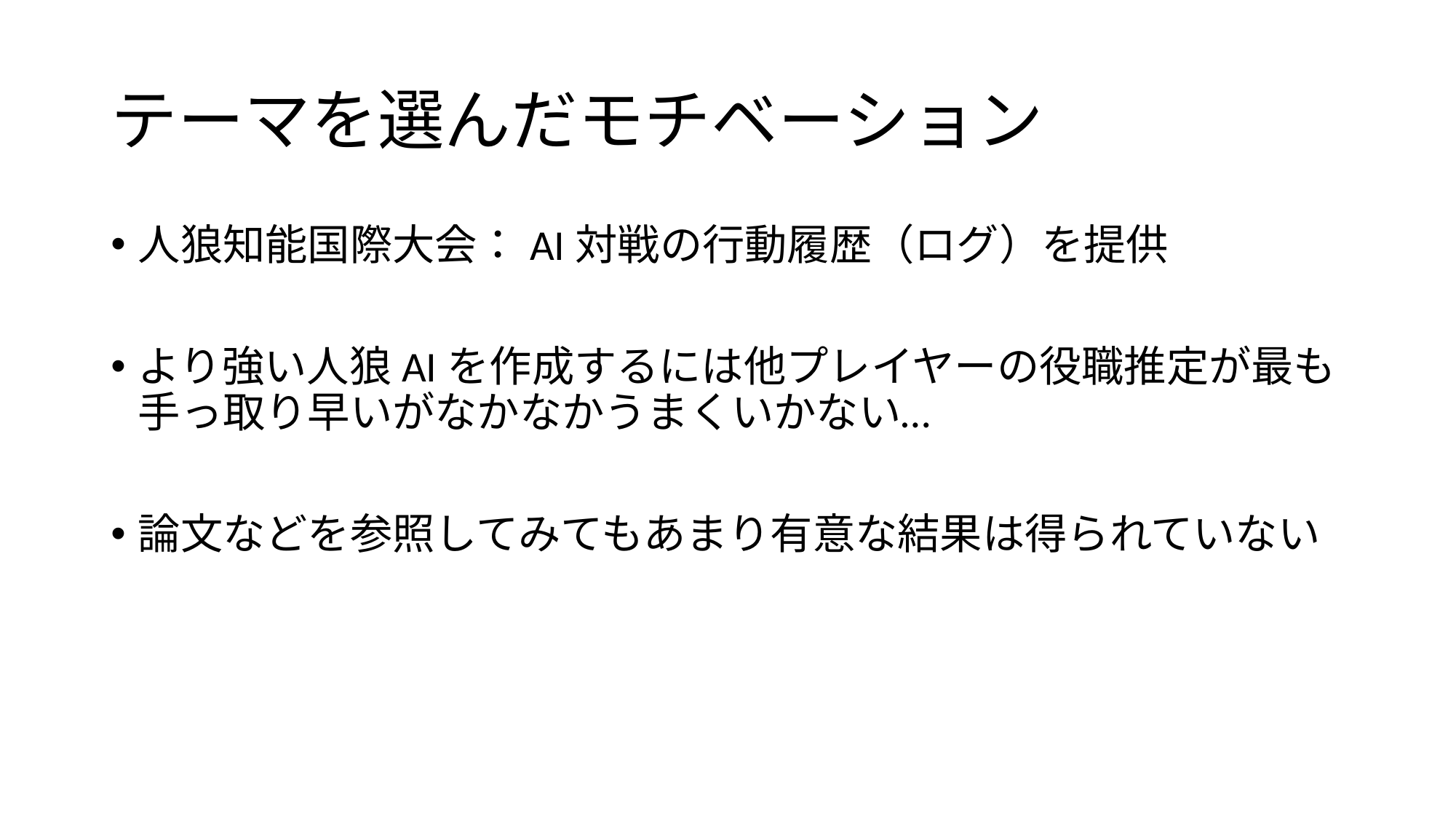

# テーマを選んだモチベーション
人狼知能国際大会：AI対戦の行動履歴（ログ）を提供

より強い人狼AIを作成するには他プレイヤーの役職推定が最も手っ取り早いがなかなかうまくいかない…

論文などを参照してみてもあまり有意な結果は得られていない